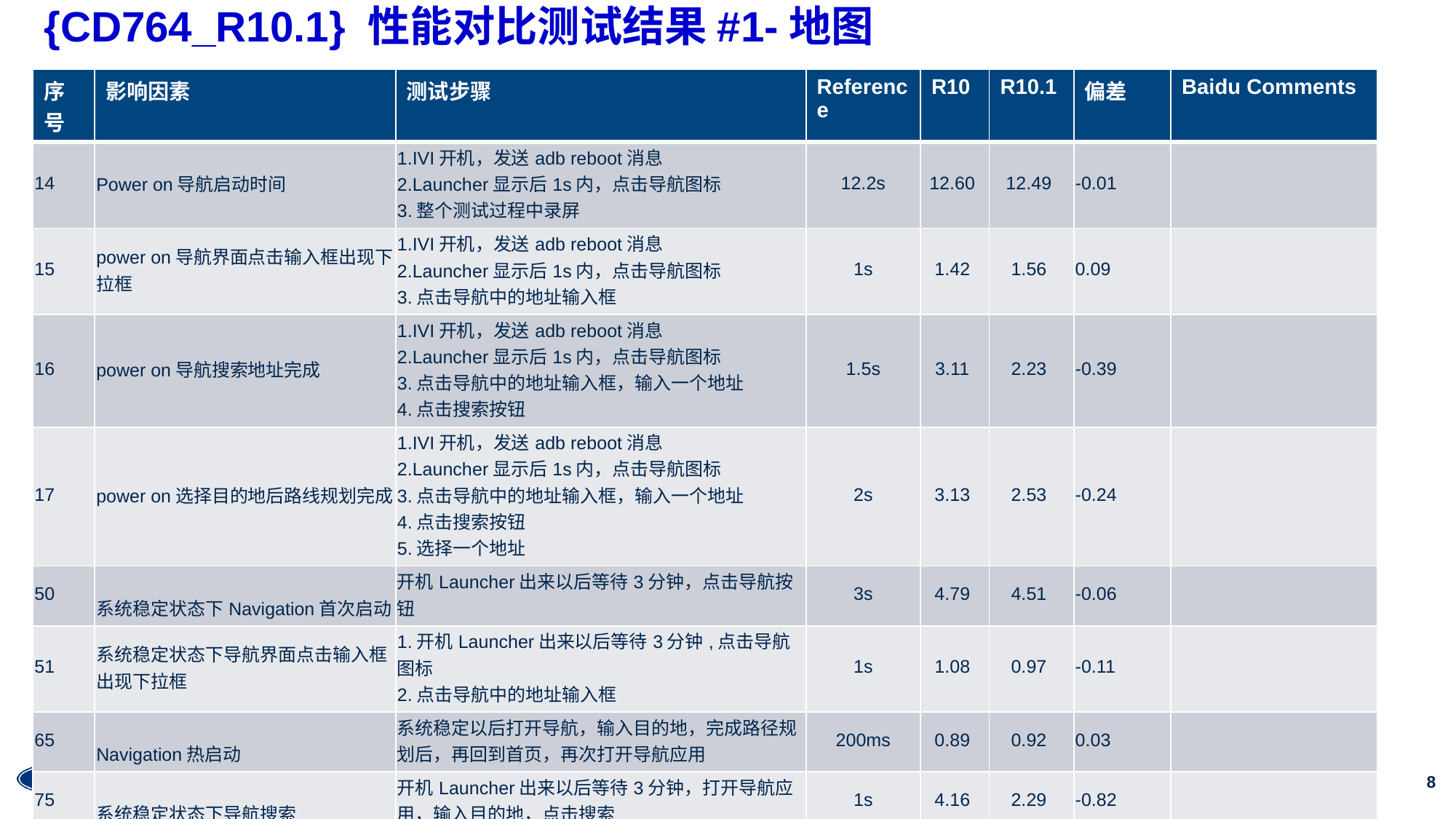

# {CD764_R10.1} 性能对比测试结果#1-地图
| 序号 | 影响因素 | 测试步骤 | Reference | R10 | R10.1 | 偏差 | Baidu Comments |
| --- | --- | --- | --- | --- | --- | --- | --- |
| 14 | Power on导航启动时间 | 1.IVI开机，发送adb reboot消息 2.Launcher显示后1s内，点击导航图标 3.整个测试过程中录屏 | 12.2s | 12.60 | 12.49 | -0.01 |  |
| 15 | power on导航界面点击输入框出现下拉框 | 1.IVI开机，发送adb reboot消息 2.Launcher显示后1s内，点击导航图标 3.点击导航中的地址输入框 | 1s | 1.42 | 1.56 | 0.09 |  |
| 16 | power on导航搜索地址完成 | 1.IVI开机，发送adb reboot消息 2.Launcher显示后1s内，点击导航图标 3.点击导航中的地址输入框，输入一个地址 4.点击搜索按钮 | 1.5s | 3.11 | 2.23 | -0.39 |  |
| 17 | power on选择目的地后路线规划完成 | 1.IVI开机，发送adb reboot消息 2.Launcher显示后1s内，点击导航图标 3.点击导航中的地址输入框，输入一个地址 4.点击搜索按钮 5.选择一个地址 | 2s | 3.13 | 2.53 | -0.24 |  |
| 50 | 系统稳定状态下Navigation首次启动 | 开机Launcher出来以后等待3分钟，点击导航按钮 | 3s | 4.79 | 4.51 | -0.06 |  |
| 51 | 系统稳定状态下导航界面点击输入框出现下拉框 | 1.开机Launcher出来以后等待3分钟,点击导航图标 2.点击导航中的地址输入框 | 1s | 1.08 | 0.97 | -0.11 |  |
| 65 | Navigation热启动 | 系统稳定以后打开导航，输入目的地，完成路径规划后，再回到首页，再次打开导航应用 | 200ms | 0.89 | 0.92 | 0.03 |  |
| 75 | 系统稳定状态下导航搜索 | 开机Launcher出来以后等待3分钟，打开导航应用，输入目的地，点击搜索 | 1s | 4.16 | 2.29 | -0.82 |  |